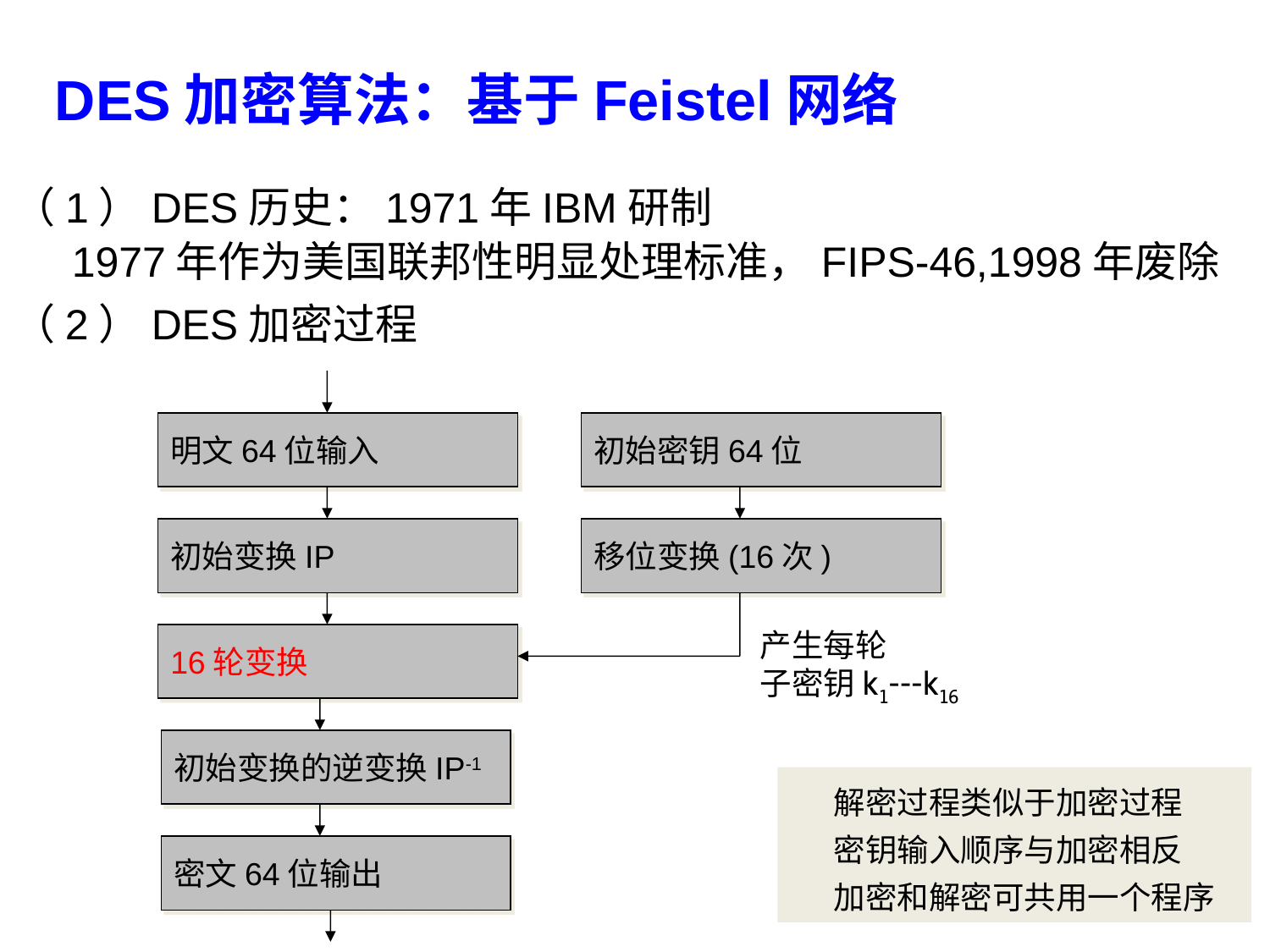

DES加密算法：基于Feistel网络
（1）DES历史：1971年IBM研制
     1977年作为美国联邦性明显处理标准，FIPS-46,1998年废除
（2）DES加密过程

明文64位输入
初始密钥64位

初始变换IP
移位变换(16次)

产生每轮
子密钥k1---k16
16轮变换

初始变换的逆变换IP-1
     解密过程类似于加密过程
     密钥输入顺序与加密相反
     加密和解密可共用一个程序

密文64位输出